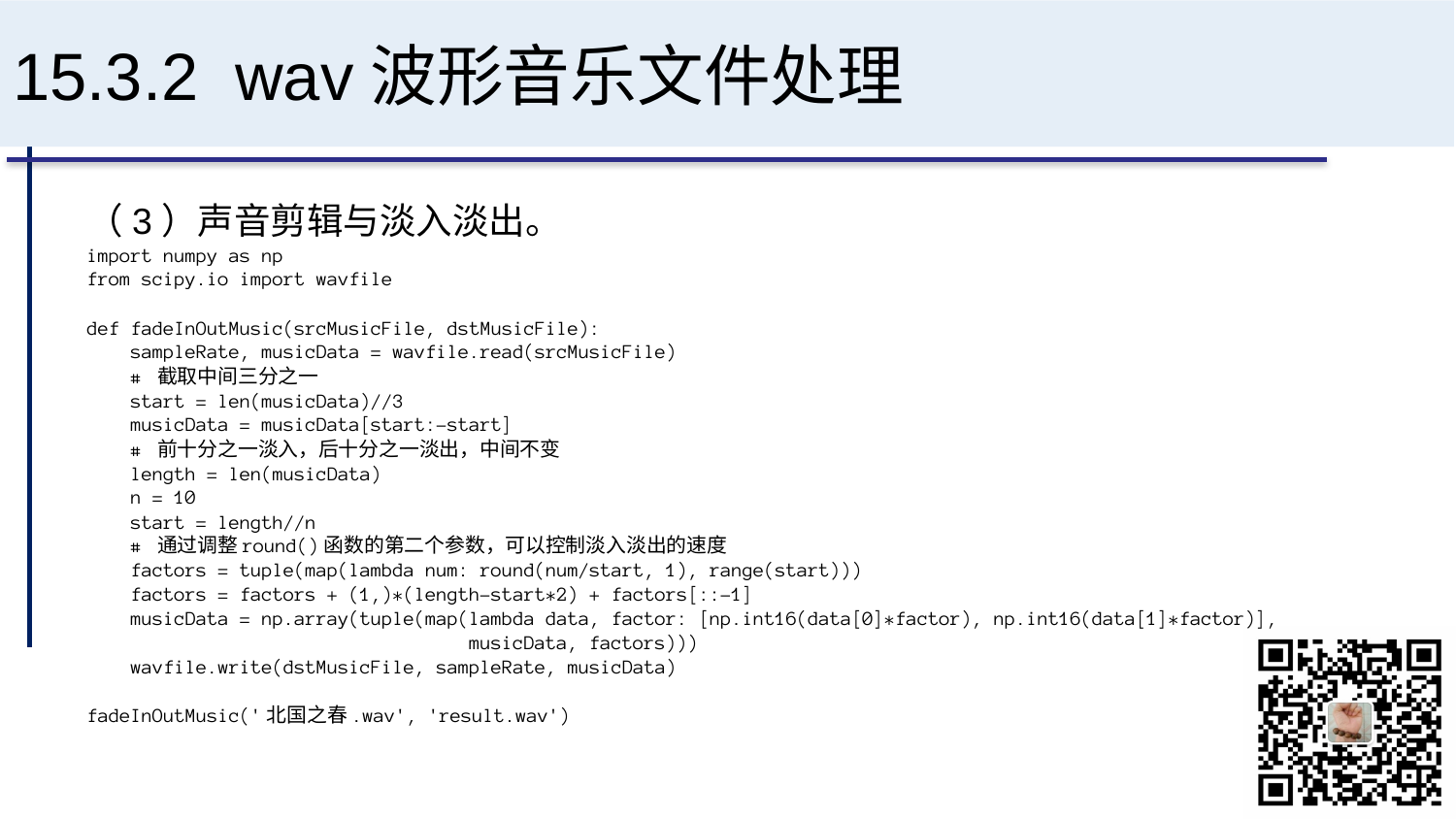

# 15.3.2  wav波形音乐文件处理
（3）声音剪辑与淡入淡出。
import numpy as np
from scipy.io import wavfile

def fadeInOutMusic(srcMusicFile, dstMusicFile):
    sampleRate, musicData = wavfile.read(srcMusicFile)
    # 截取中间三分之一
    start = len(musicData)//3
    musicData = musicData[start:-start]
    # 前十分之一淡入，后十分之一淡出，中间不变
    length = len(musicData)
    n = 10
    start = length//n
    # 通过调整round()函数的第二个参数，可以控制淡入淡出的速度
    factors = tuple(map(lambda num: round(num/start, 1), range(start)))
    factors = factors + (1,)*(length-start*2) + factors[::-1]
    musicData = np.array(tuple(map(lambda data, factor: [np.int16(data[0]*factor), np.int16(data[1]*factor)],
                                   musicData, factors)))
    wavfile.write(dstMusicFile, sampleRate, musicData)

fadeInOutMusic('北国之春.wav', 'result.wav')